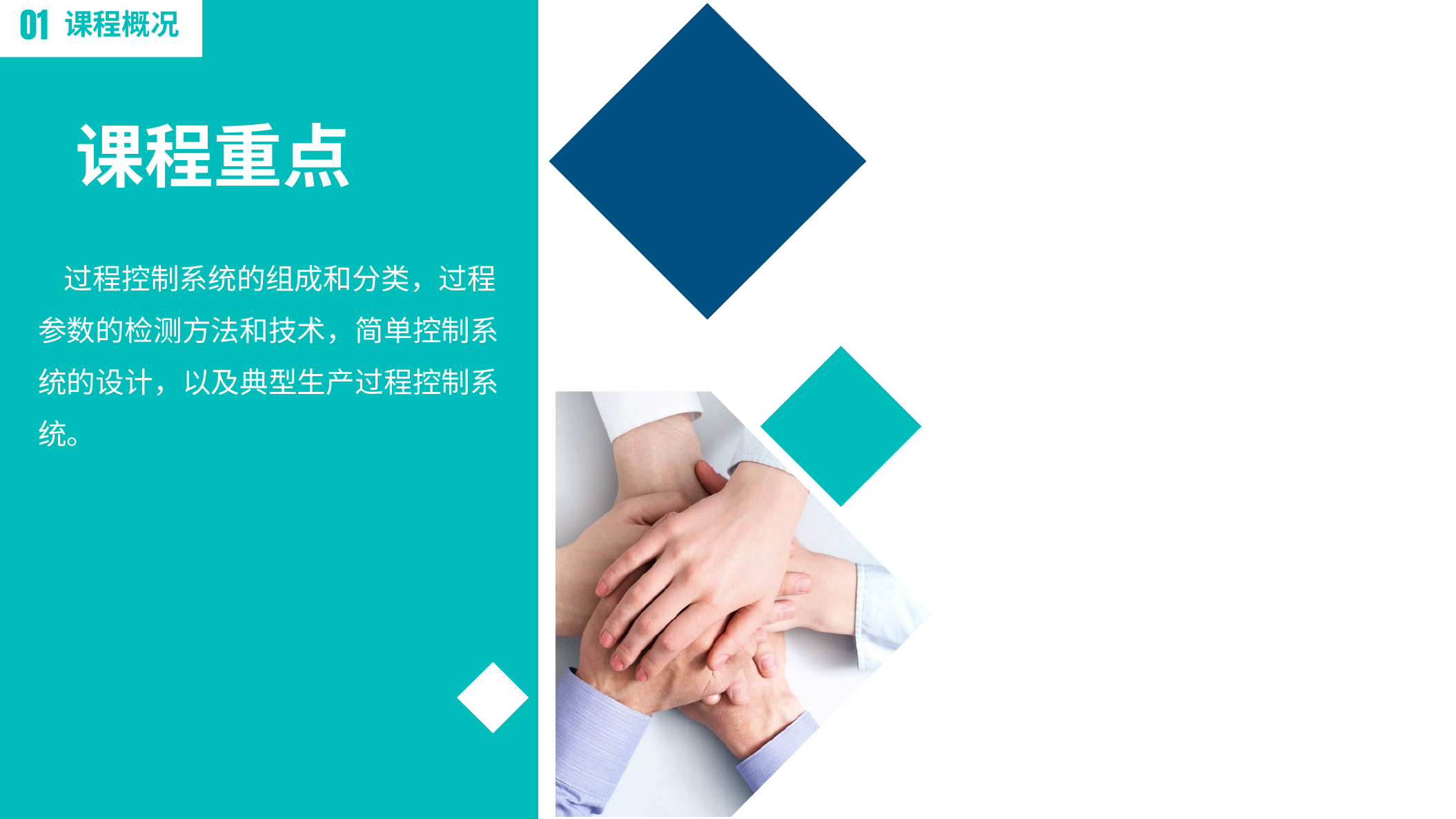

01
课程概况

课程重点
   过程控制系统的组成和分类，过程参数的检测方法和技术，简单控制系统的设计，以及典型生产过程控制系统。